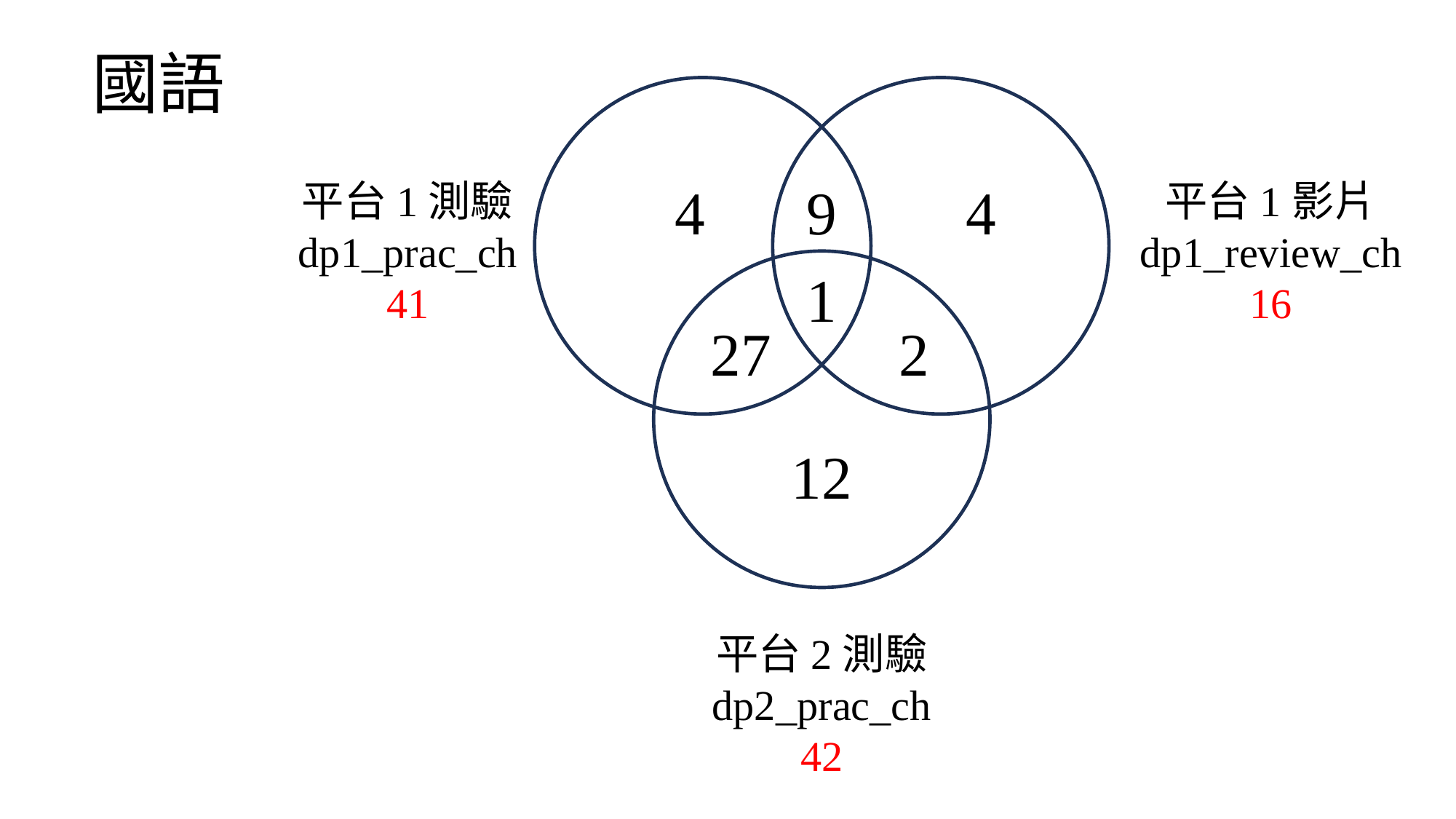

國語

4
9
4
1
27
2
12
平台1測驗
dp1_prac_ch
41
平台1影片
dp1_review_ch
16
平台2測驗
dp2_prac_ch
42